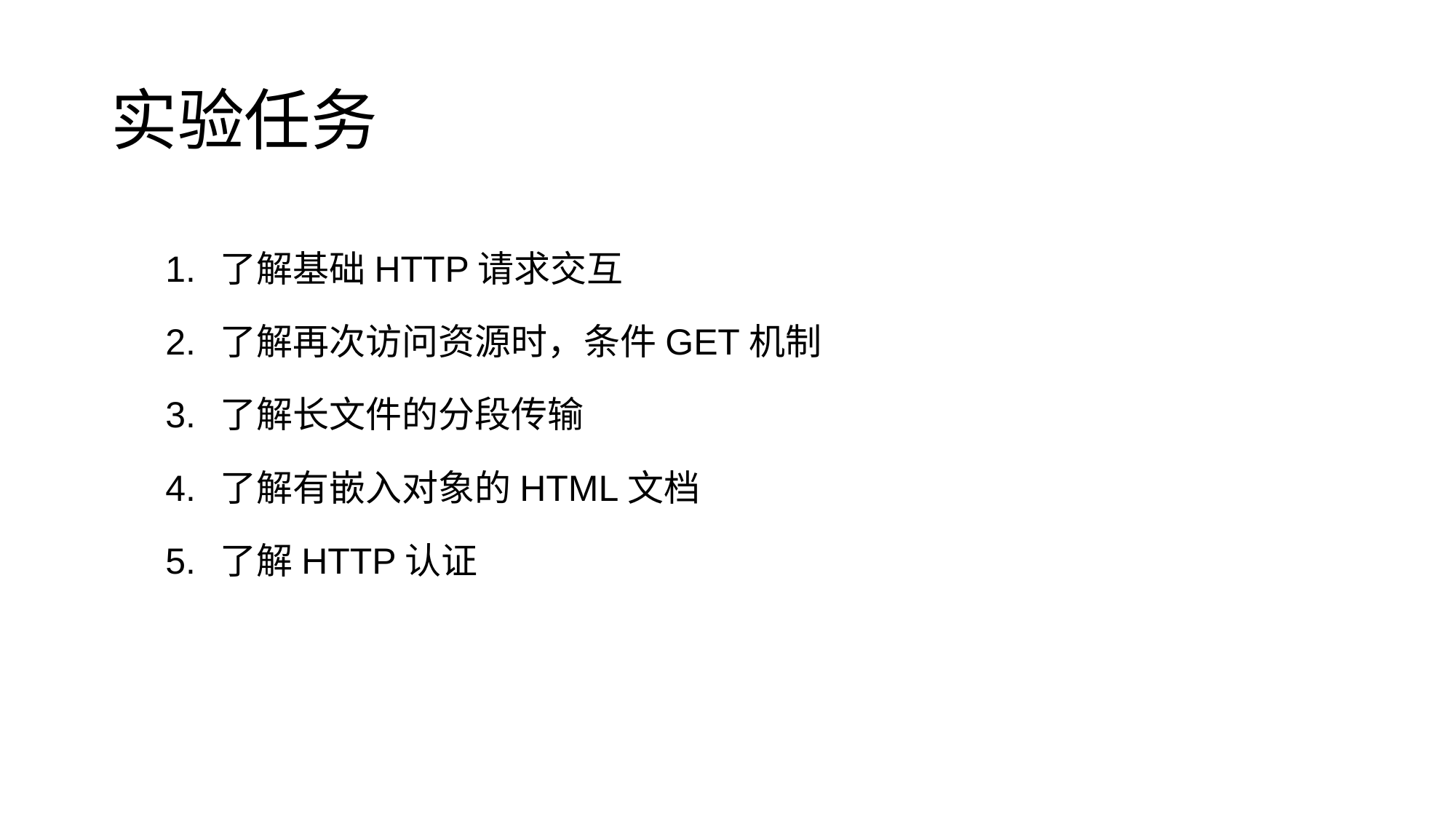

# 实验任务
了解基础HTTP请求交互
了解再次访问资源时，条件GET机制
了解长文件的分段传输
了解有嵌入对象的HTML文档
了解HTTP认证